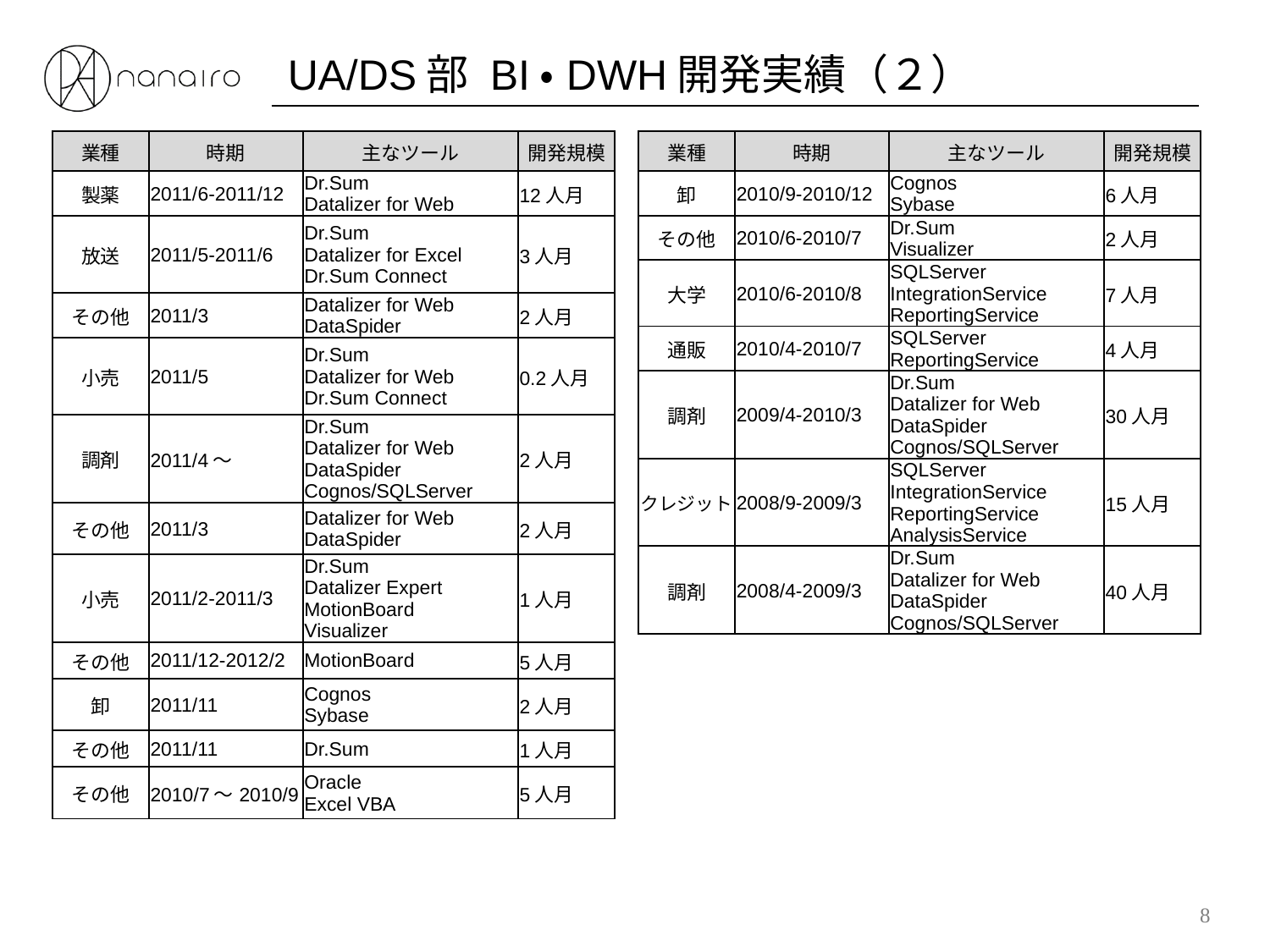

UA/DS部 BI・DWH開発実績（２）
| 業種 | 時期 | 主なツール | 開発規模 |
| --- | --- | --- | --- |
| 製薬 | 2011/6-2011/12 | Dr.Sum Datalizer for Web | 12人月 |
| 放送 | 2011/5-2011/6 | Dr.Sum Datalizer for Excel Dr.Sum Connect | 3人月 |
| その他 | 2011/3 | Datalizer for Web DataSpider | 2人月 |
| 小売 | 2011/5 | Dr.Sum Datalizer for Web Dr.Sum Connect | 0.2人月 |
| 調剤 | 2011/4～ | Dr.Sum Datalizer for Web DataSpider Cognos/SQLServer | 2人月 |
| その他 | 2011/3 | Datalizer for Web DataSpider | 2人月 |
| 小売 | 2011/2-2011/3 | Dr.Sum Datalizer Expert MotionBoard Visualizer | 1人月 |
| その他 | 2011/12-2012/2 | MotionBoard | 5人月 |
| 卸 | 2011/11 | Cognos Sybase | 2人月 |
| その他 | 2011/11 | Dr.Sum | 1人月 |
| その他 | 2010/7～2010/9 | Oracle Excel VBA | 5人月 |
| 業種 | 時期 | 主なツール | 開発規模 |
| --- | --- | --- | --- |
| 卸 | 2010/9-2010/12 | Cognos Sybase | 6人月 |
| その他 | 2010/6-2010/7 | Dr.Sum Visualizer | 2人月 |
| 大学 | 2010/6-2010/8 | SQLServer IntegrationService ReportingService | 7人月 |
| 通販 | 2010/4-2010/7 | SQLServer ReportingService | 4人月 |
| 調剤 | 2009/4-2010/3 | Dr.Sum Datalizer for Web DataSpider Cognos/SQLServer | 30人月 |
| クレジット | 2008/9-2009/3 | SQLServer IntegrationService ReportingService AnalysisService | 15人月 |
| 調剤 | 2008/4-2009/3 | Dr.Sum Datalizer for Web DataSpider Cognos/SQLServer | 40人月 |
8